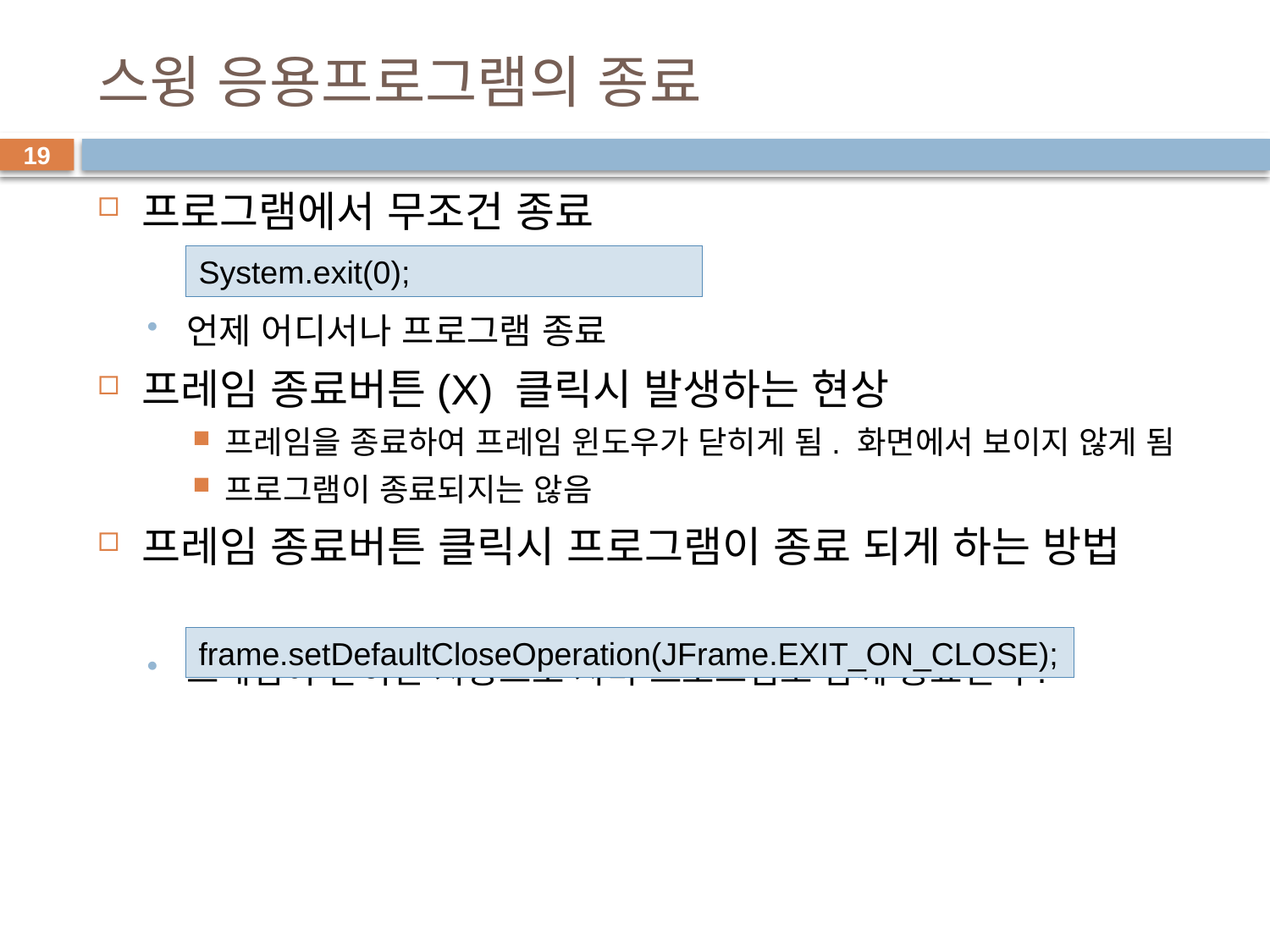

# 스윙 응용프로그램의 종료
19
프로그램에서 무조건 종료

언제 어디서나 프로그램 종료
프레임 종료버튼(X) 클릭시 발생하는 현상
프레임을 종료하여 프레임 윈도우가 닫히게 됨. 화면에서 보이지 않게 됨
프로그램이 종료되지는 않음
프레임 종료버튼 클릭시 프로그램이 종료 되게 하는 방법

프레임이 닫히면 자동으로 자바 프로그램도 함께 종료된다.

System.exit(0);
frame.setDefaultCloseOperation(JFrame.EXIT_ON_CLOSE);